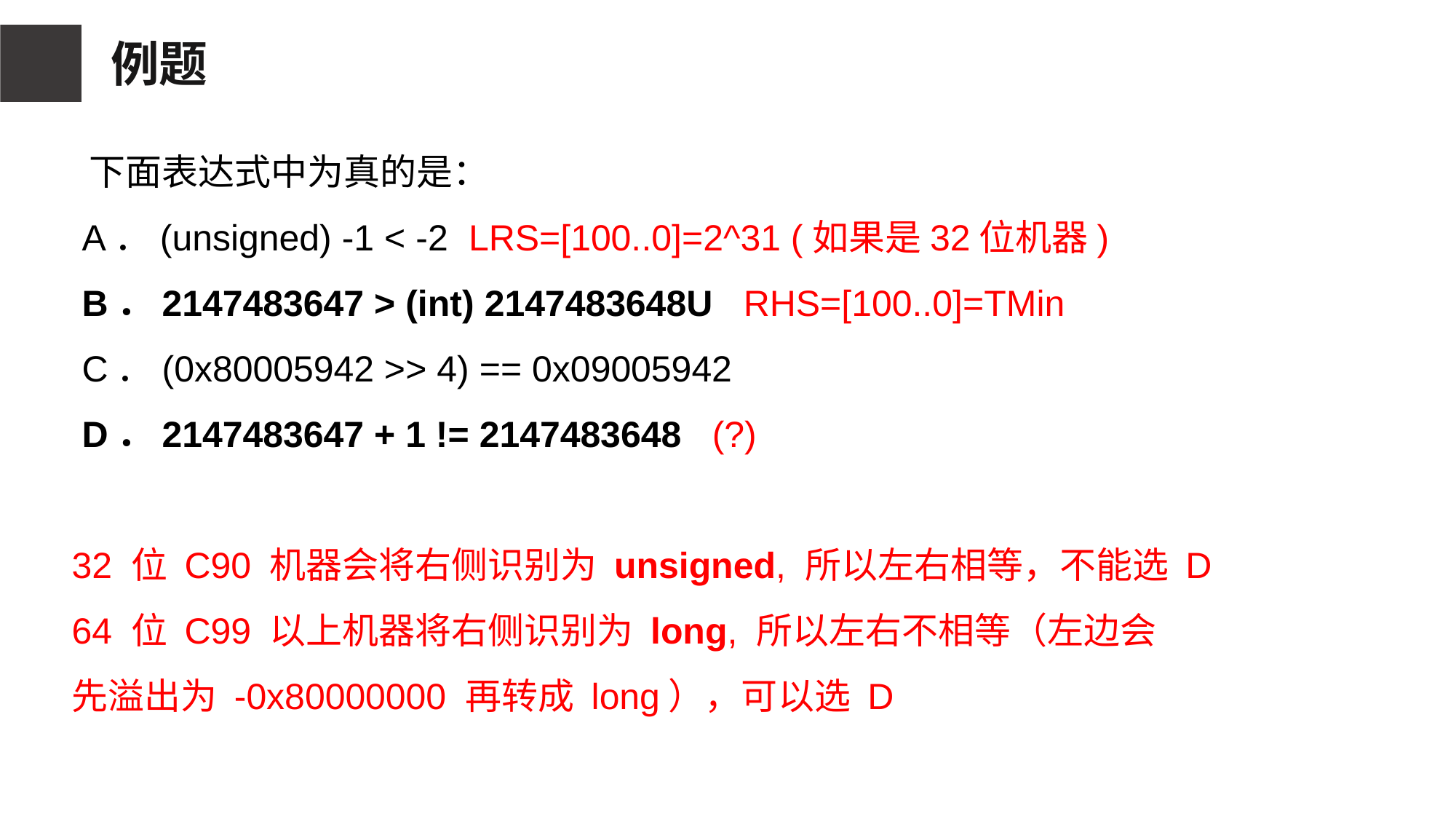

例题
 下面表达式中为真的是：
 A．(unsigned) -1 < -2  LRS=[100..0]=2^31 (如果是32位机器)
 B．2147483647 > (int) 2147483648U   RHS=[100..0]=TMin
 C．(0x80005942 >> 4) == 0x09005942
 D．2147483647 + 1 != 2147483648   (?)

32 位 C90 机器会将右侧识别为 unsigned, 所以左右相等，不能选 D
64 位 C99 以上机器将右侧识别为 long, 所以左右不相等（左边会
先溢出为 -0x80000000 再转成 long），可以选 D